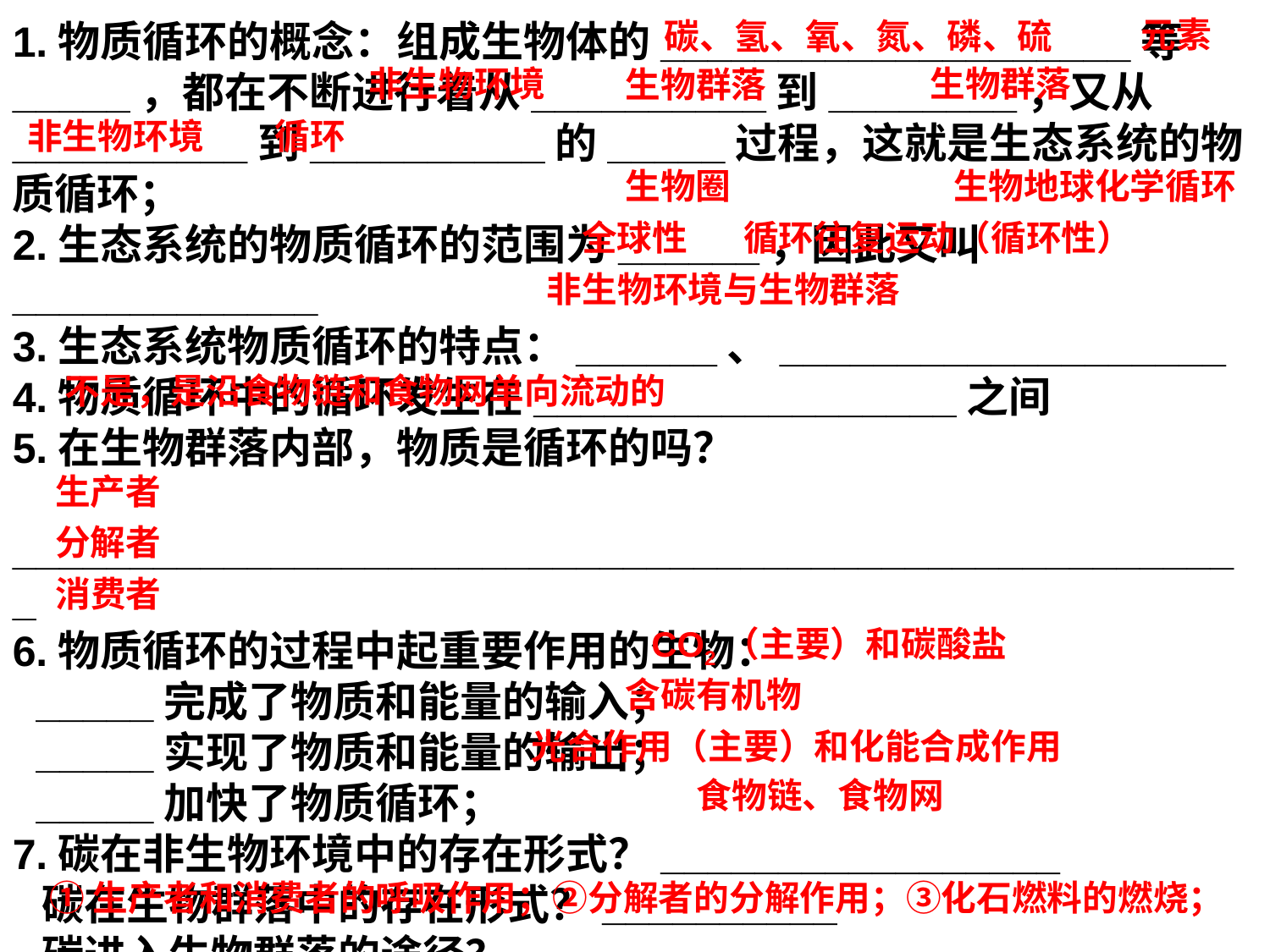

元素
碳、氢、氧、氮、磷、硫
1.物质循环的概念：组成生物体的____________________等_____，都在不断进行着从__________到________，又从__________到__________的_____过程，这就是生态系统的物质循环；
2.生态系统的物质循环的范围为______，因此又叫_____________
3.生态系统物质循环的特点：______、___________________
4.物质循环中的循环发生在__________________之间
5.在生物群落内部，物质是循环的吗？
  _____________________________________________________
6.物质循环的过程中起重要作用的生物：
  _____完成了物质和能量的输入；
  _____实现了物质和能量的输出；
  _____加快了物质循环；
7.碳在非生物环境中的存在形式？_________________
  碳在生物群落中的存在形式？__________
  碳进入生物群落的途径？__________________________
  碳在生物群落中传递的主要途径？____________
  碳返回非生物环境的途径？
  _____________________________________________________
非生物环境
生物群落
生物群落
非生物环境
循环
生物圈
生物地球化学循环
全球性
循环往复运动（循环性）
非生物环境与生物群落
不是，是沿食物链和食物网单向流动的
生产者
分解者
消费者
CO2（主要）和碳酸盐
含碳有机物
光合作用（主要）和化能合成作用
食物链、食物网
①生产者和消费者的呼吸作用；②分解者的分解作用；③化石燃料的燃烧；